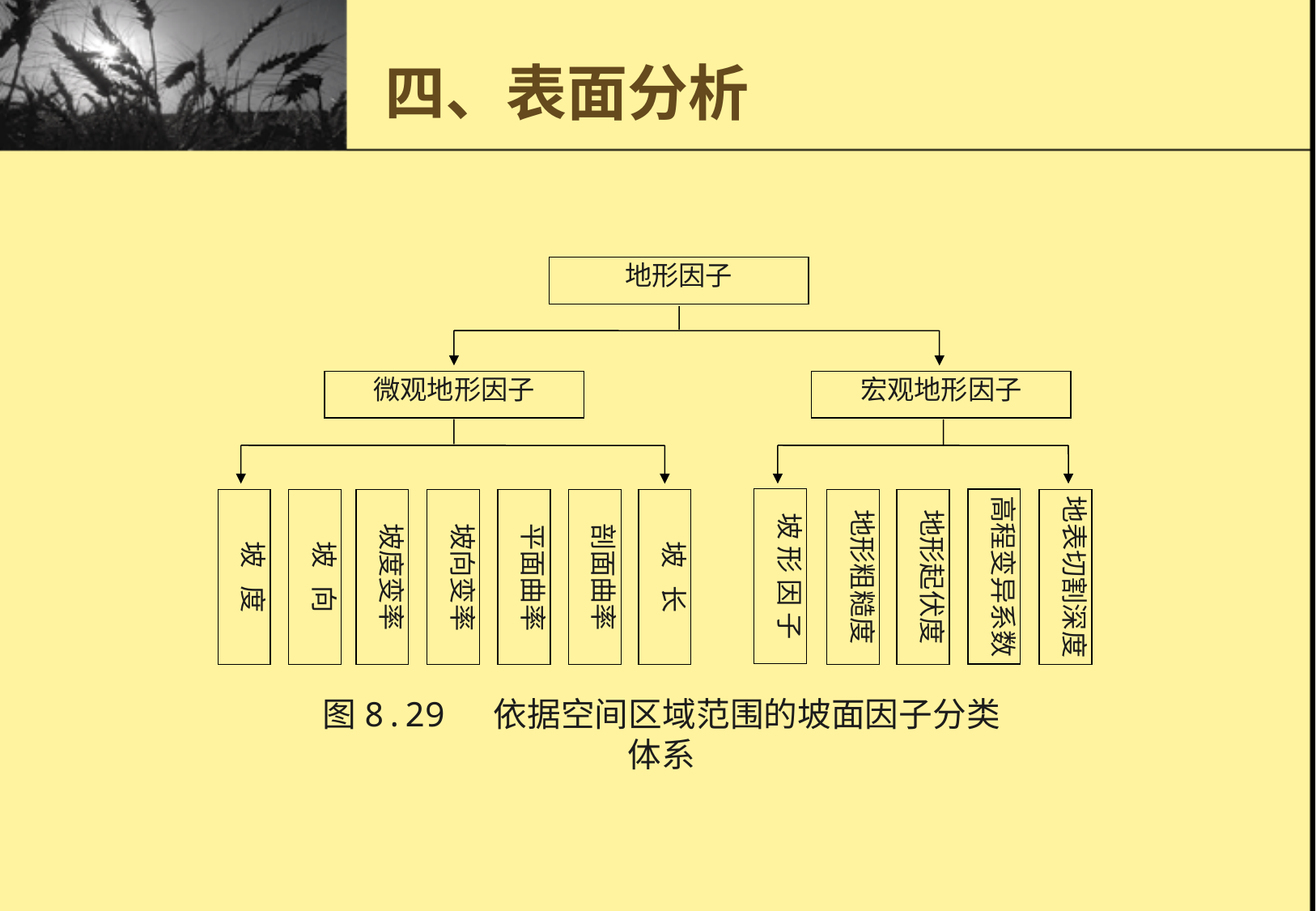

# 四、表面分析

地形因子

微观地形因子
宏观地形因子

坡 形 因 子
高程变异系数
坡   度

坡   向
坡度变率
坡向变率
平面曲率
剖面曲率
坡   长
地形粗糙度
地形起伏度
地表切割深度
图8.29  依据空间区域范围的坡面因子分类体系